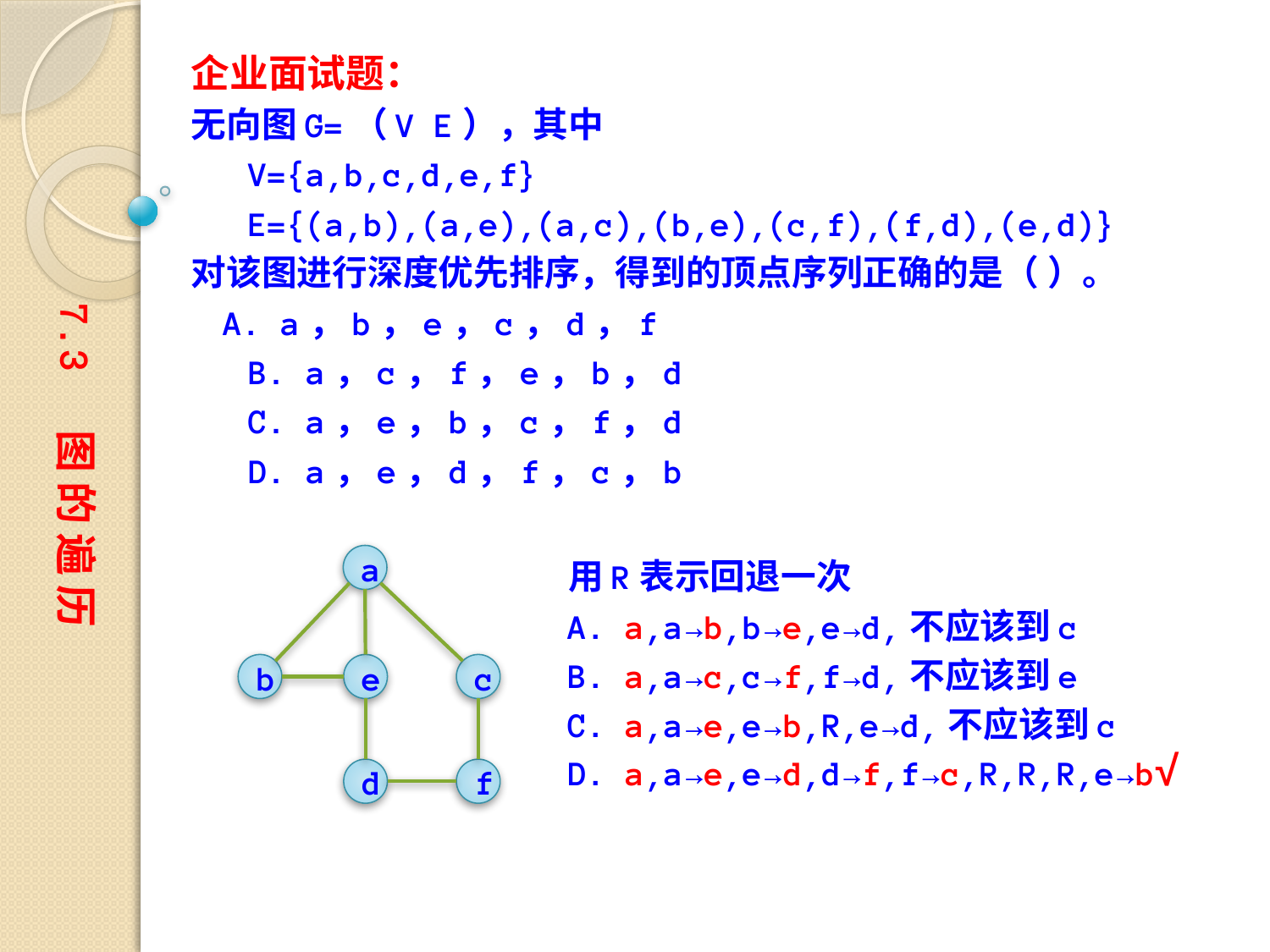

企业面试题：
无向图G=（V E），其中
   V={a,b,c,d,e,f}
   E={(a,b),(a,e),(a,c),(b,e),(c,f),(f,d),(e,d)}
对该图进行深度优先排序，得到的顶点序列正确的是（ ）。
   A. a，b，e，c，d，f
   B. a，c，f，e，b，d
   C. a，e，b，c，f，d
   D. a，e，d，f，c，b
7.3  图 的 遍 历
用R表示回退一次
A. a,a→b,b→e,e→d,不应该到c
B. a,a→c,c→f,f→d,不应该到e
C. a,a→e,e→b,R,e→d,不应该到c
D. a,a→e,e→d,d→f,f→c,R,R,R,e→b√
a
b
e
c
d
f